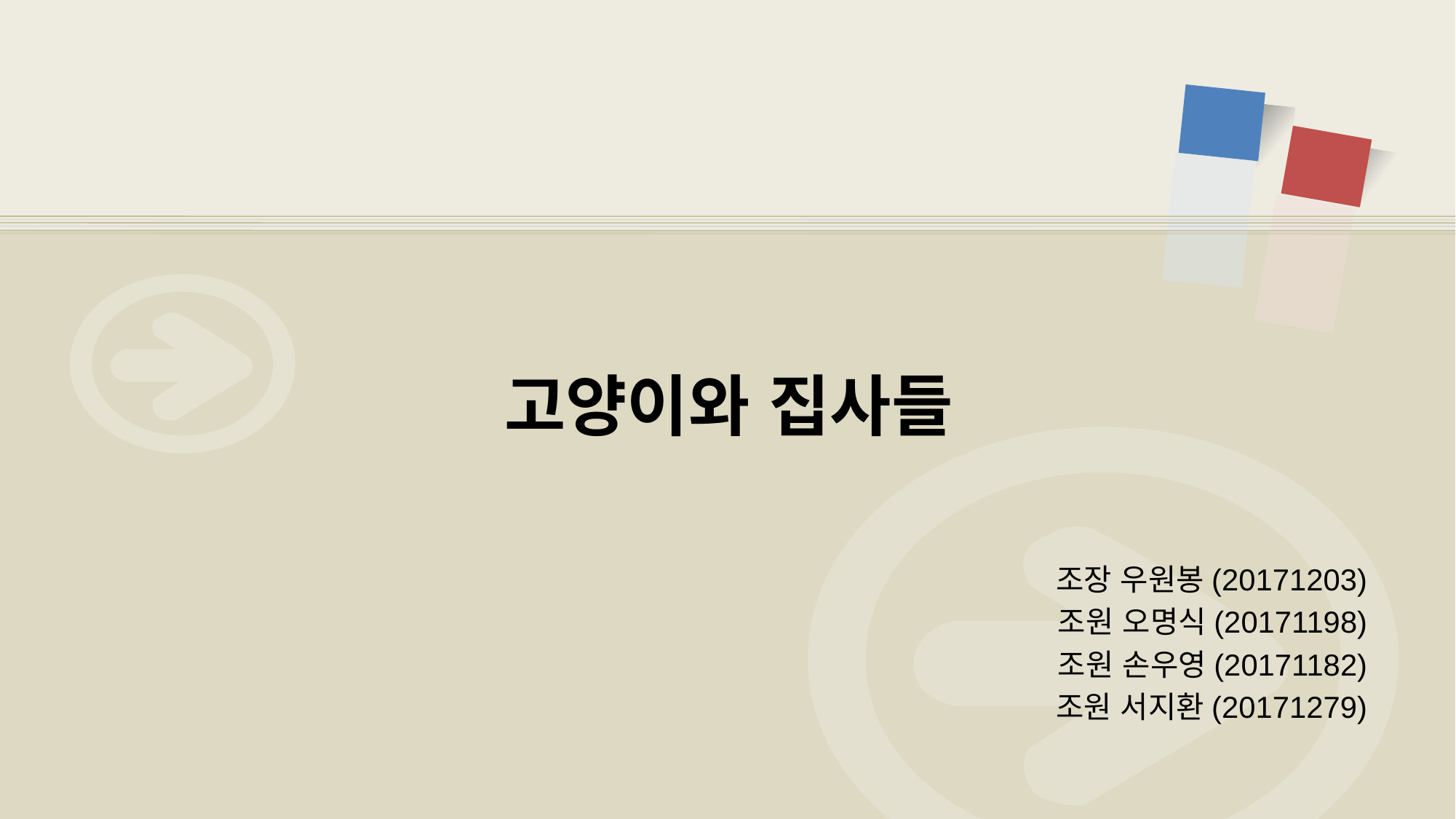

# 고양이와 집사들
조장 우원봉(20171203)
조원 오명식(20171198)
조원 손우영(20171182)
조원 서지환(20171279)